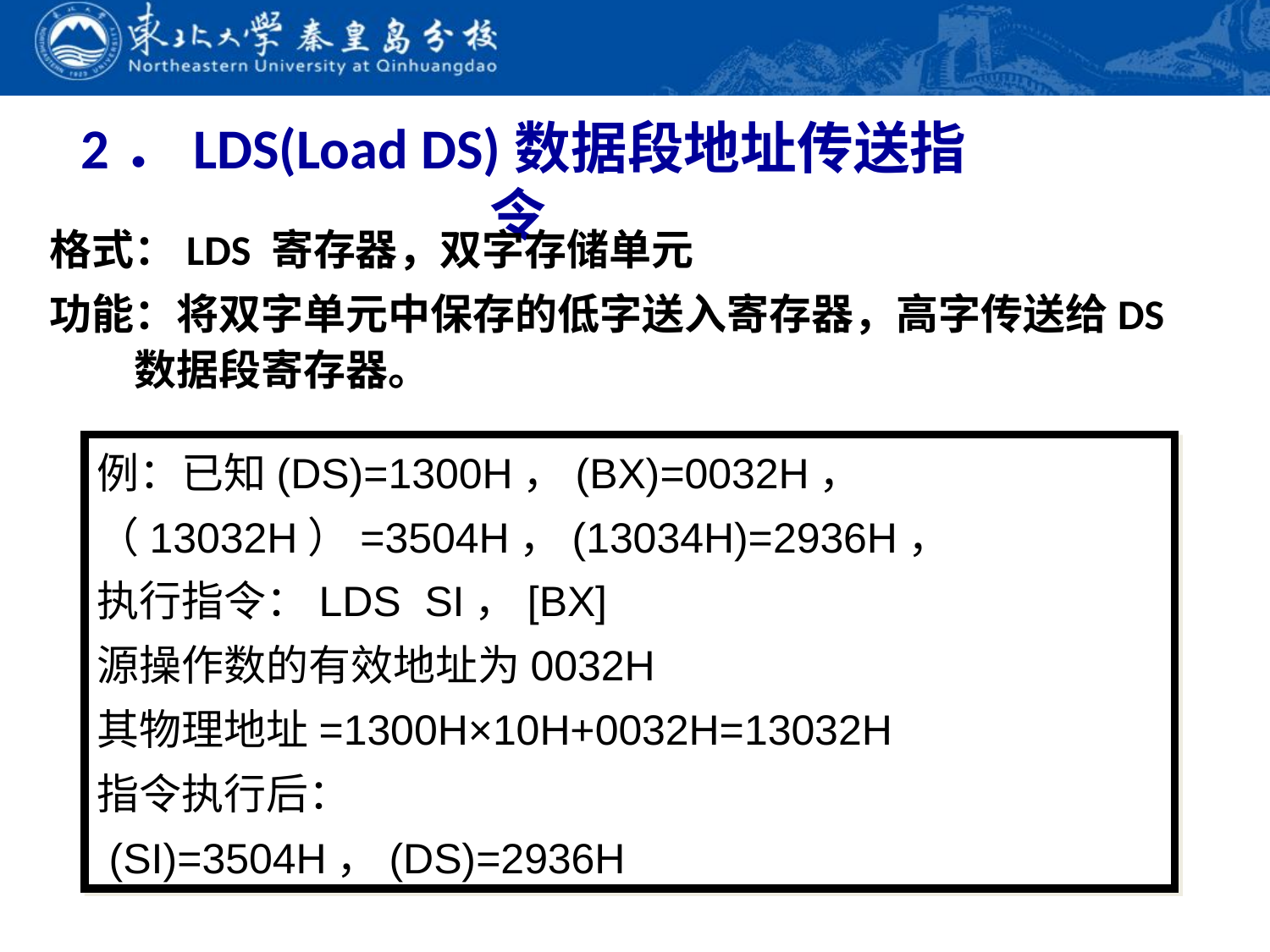

# 2．LDS(Load DS)数据段地址传送指令
格式：LDS 寄存器，双字存储单元
功能：将双字单元中保存的低字送入寄存器，高字传送给DS数据段寄存器。
例：已知(DS)=1300H，(BX)=0032H，
（13032H）=3504H，(13034H)=2936H，
执行指令：LDS  SI，[BX]
源操作数的有效地址为0032H
其物理地址=1300H×10H+0032H=13032H
指令执行后：
 (SI)=3504H，(DS)=2936H